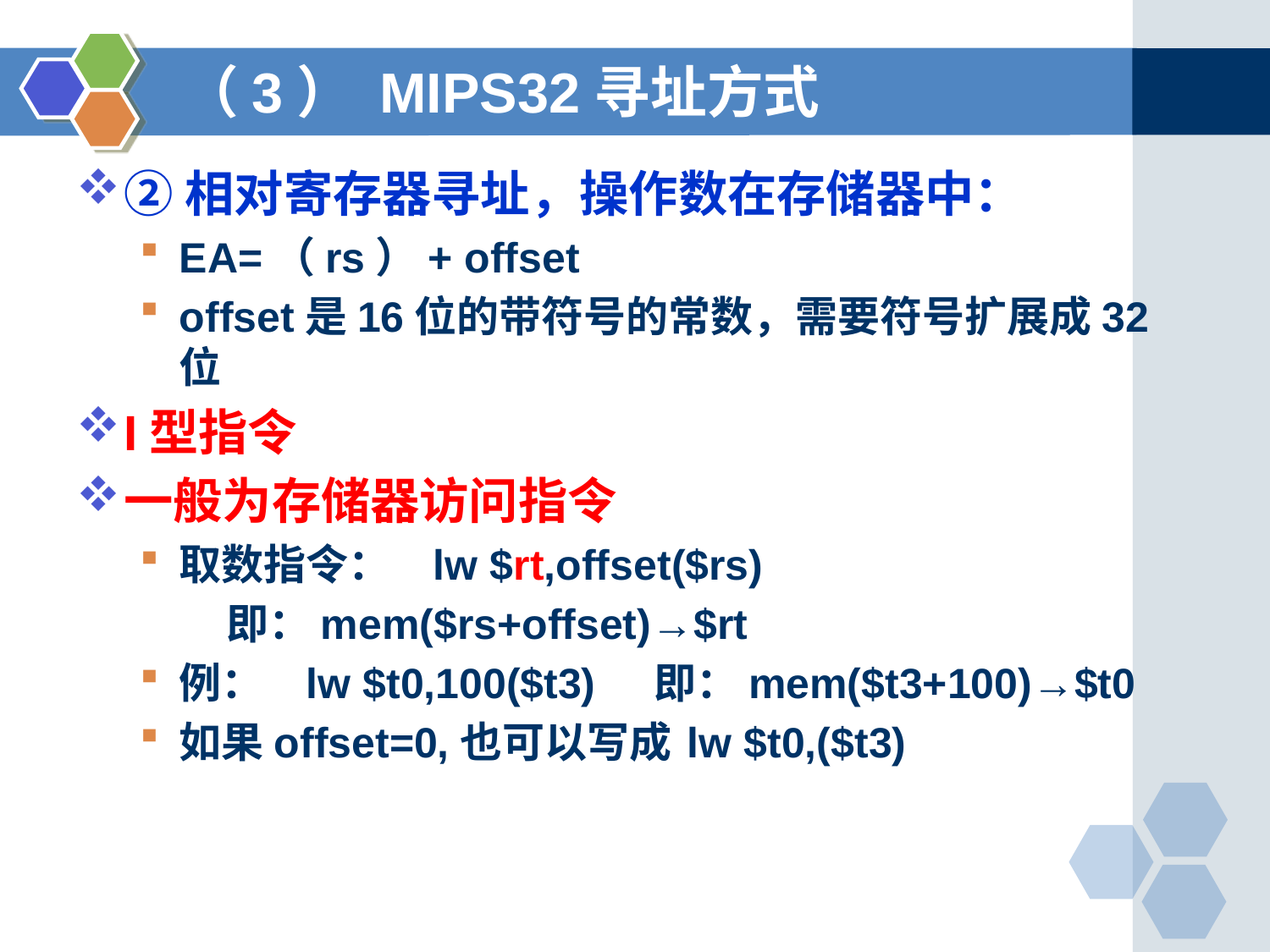

# （3） MIPS32寻址方式
②相对寄存器寻址，操作数在存储器中：
EA=（rs）+ offset
offset是16位的带符号的常数，需要符号扩展成32位
I型指令
一般为存储器访问指令
取数指令：	lw $rt,offset($rs)
        即：mem($rs+offset)→$rt
例：  	lw $t0,100($t3)    即：mem($t3+100)→$t0
如果offset=0,也可以写成	lw $t0,($t3)